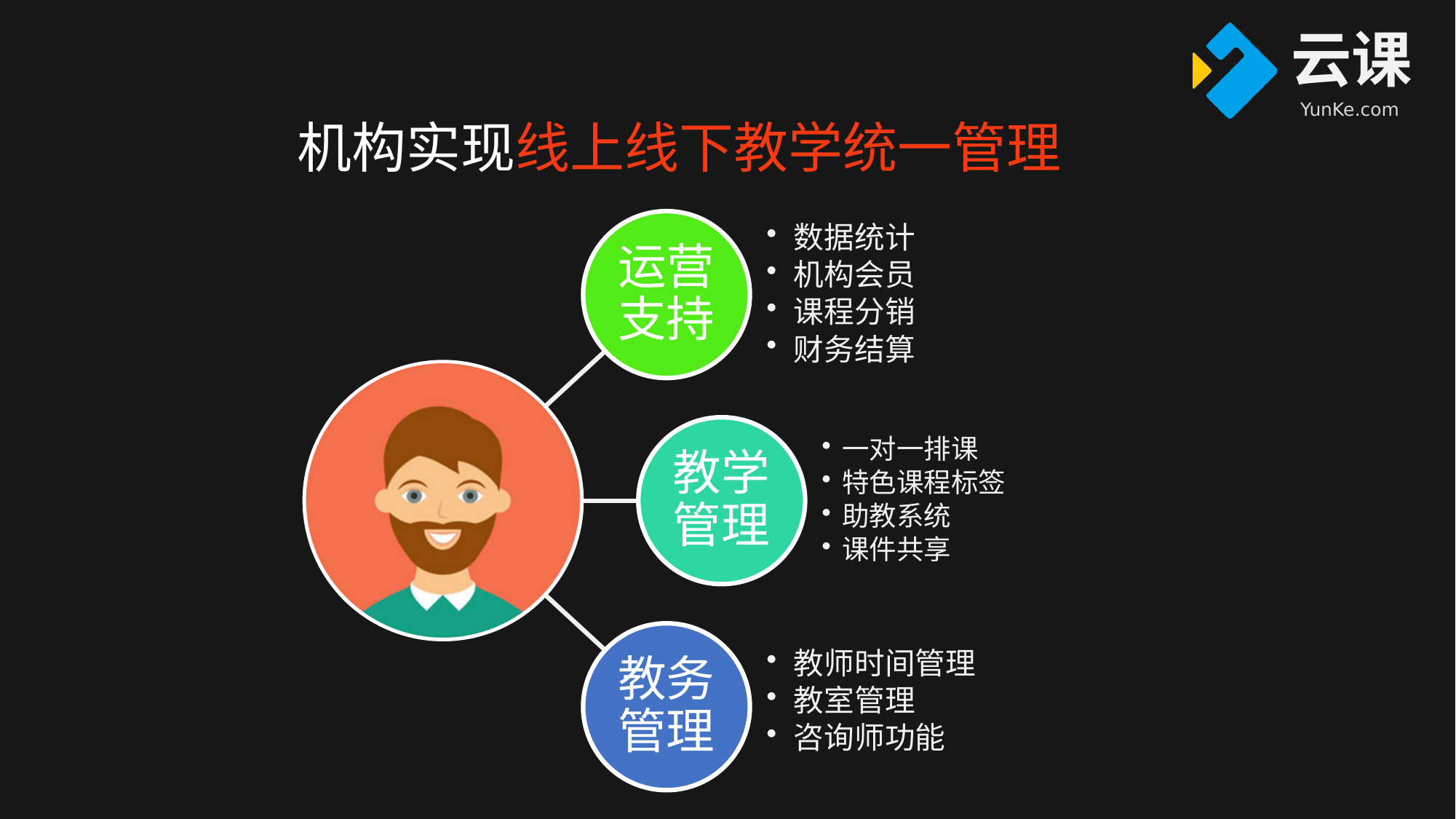

机构实现线上线下教学统一管理
运营支持
数据统计
机构会员
课程分销
财务结算
教学管理
一对一排课
特色课程标签
助教系统
课件共享
教务管理

教师时间管理
教室管理
咨询师功能